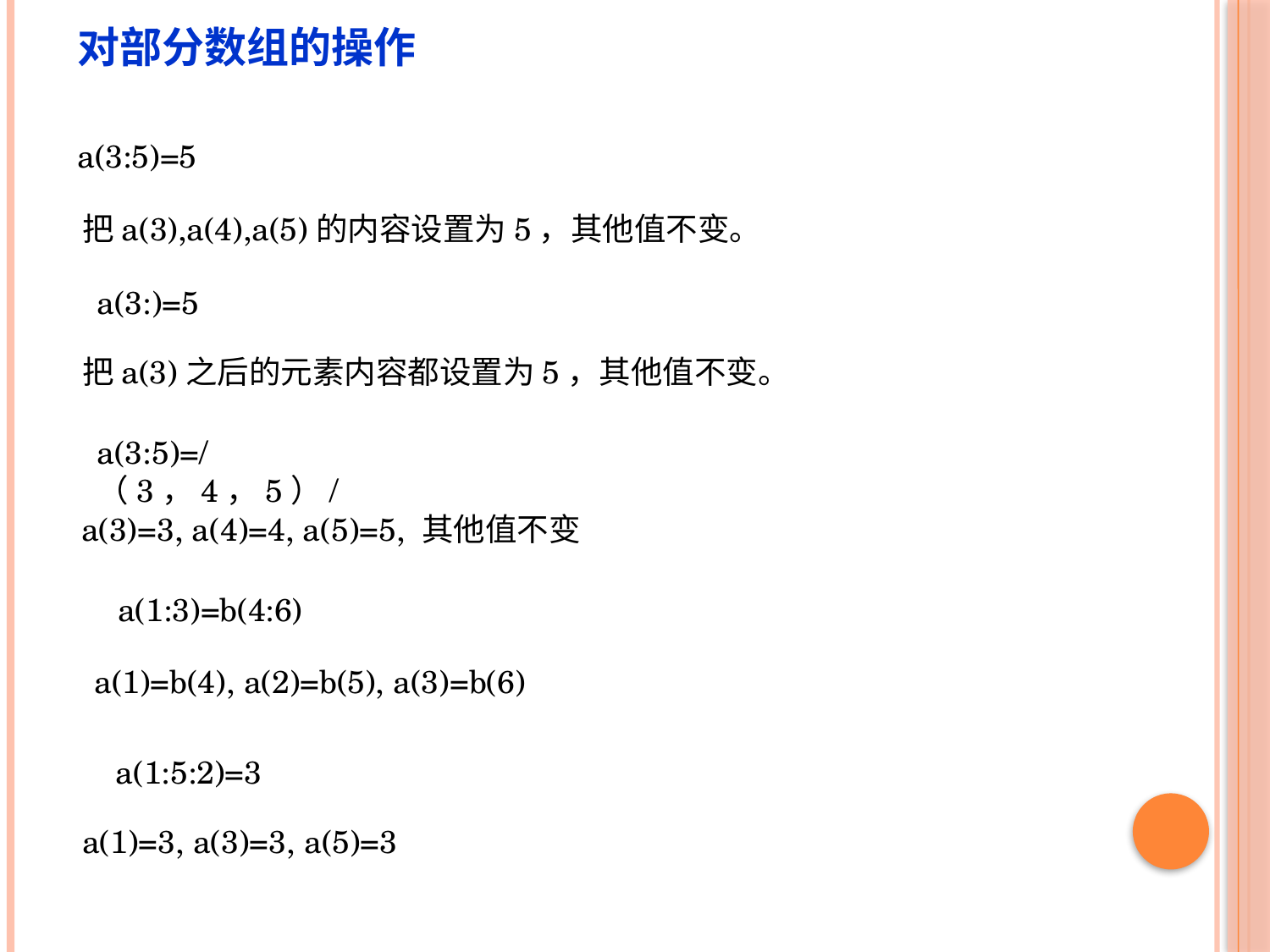

对部分数组的操作
a(3:5)=5
把a(3),a(4),a(5)的内容设置为5，其他值不变。
a(3:)=5
把a(3)之后的元素内容都设置为5，其他值不变。
a(3:5)=/（3，4，5）/
a(3)=3, a(4)=4, a(5)=5, 其他值不变
a(1:3)=b(4:6)
a(1)=b(4), a(2)=b(5), a(3)=b(6)
a(1:5:2)=3
a(1)=3, a(3)=3, a(5)=3